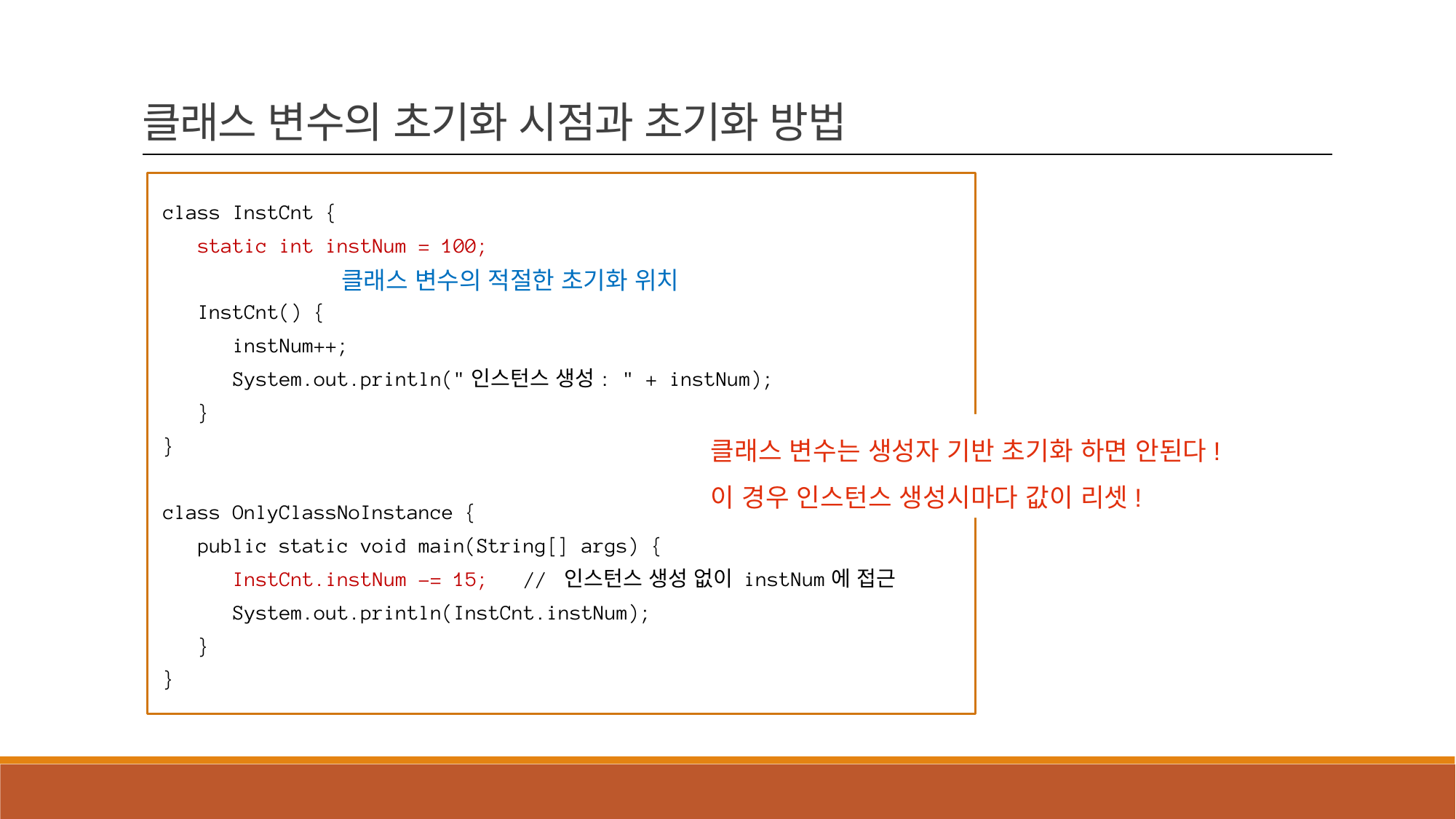

클래스 변수의 초기화 시점과 초기화 방법

class InstCnt {
   static int instNum = 100;

   InstCnt() {
      instNum++;
      System.out.println("인스턴스 생성: " + instNum);
   }
}

class OnlyClassNoInstance {
   public static void main(String[] args) {
      InstCnt.instNum -= 15;   // 인스턴스 생성 없이 instNum에 접근
      System.out.println(InstCnt.instNum);
   }
}
클래스 변수의 적절한 초기화 위치
클래스 변수는 생성자 기반 초기화 하면 안된다!
이 경우 인스턴스 생성시마다 값이 리셋!